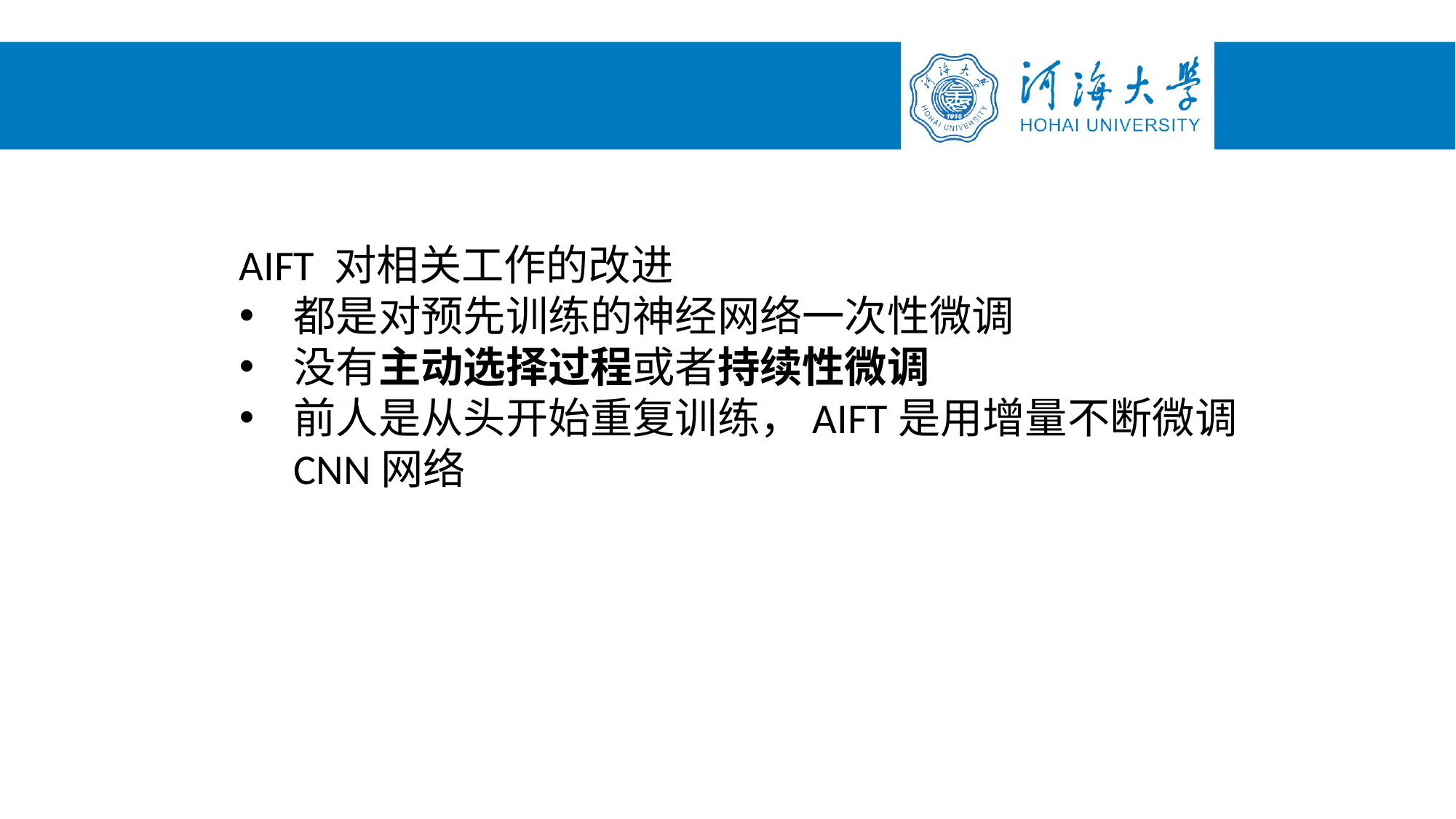

AIFT 对相关工作的改进
都是对预先训练的神经网络一次性微调
没有主动选择过程或者持续性微调
前人是从头开始重复训练，AIFT是用增量不断微调CNN网络